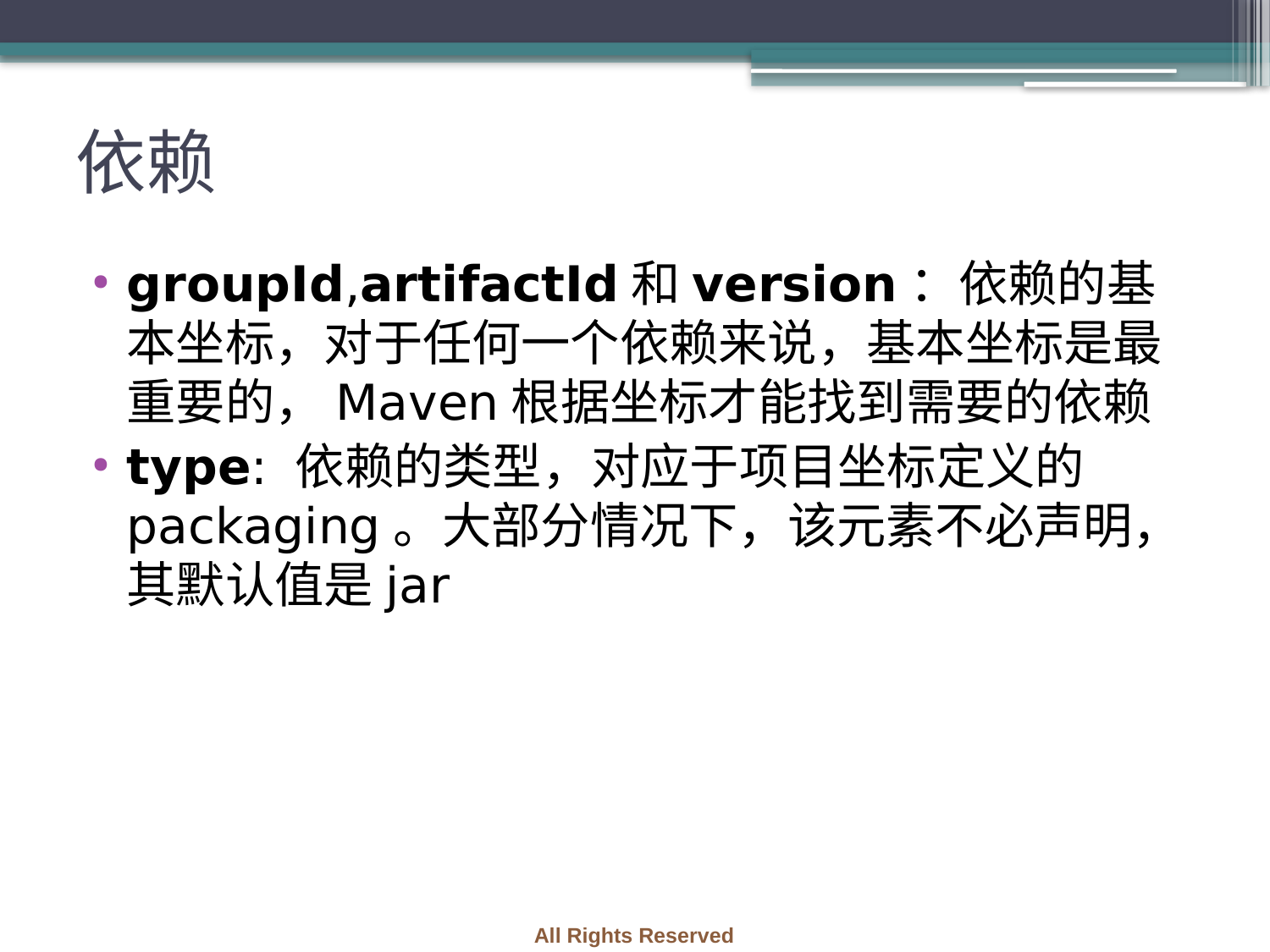

# 依赖
groupId,artifactId和version：依赖的基本坐标，对于任何一个依赖来说，基本坐标是最重要的，Maven根据坐标才能找到需要的依赖
type: 依赖的类型，对应于项目坐标定义的packaging。大部分情况下，该元素不必声明，其默认值是jar